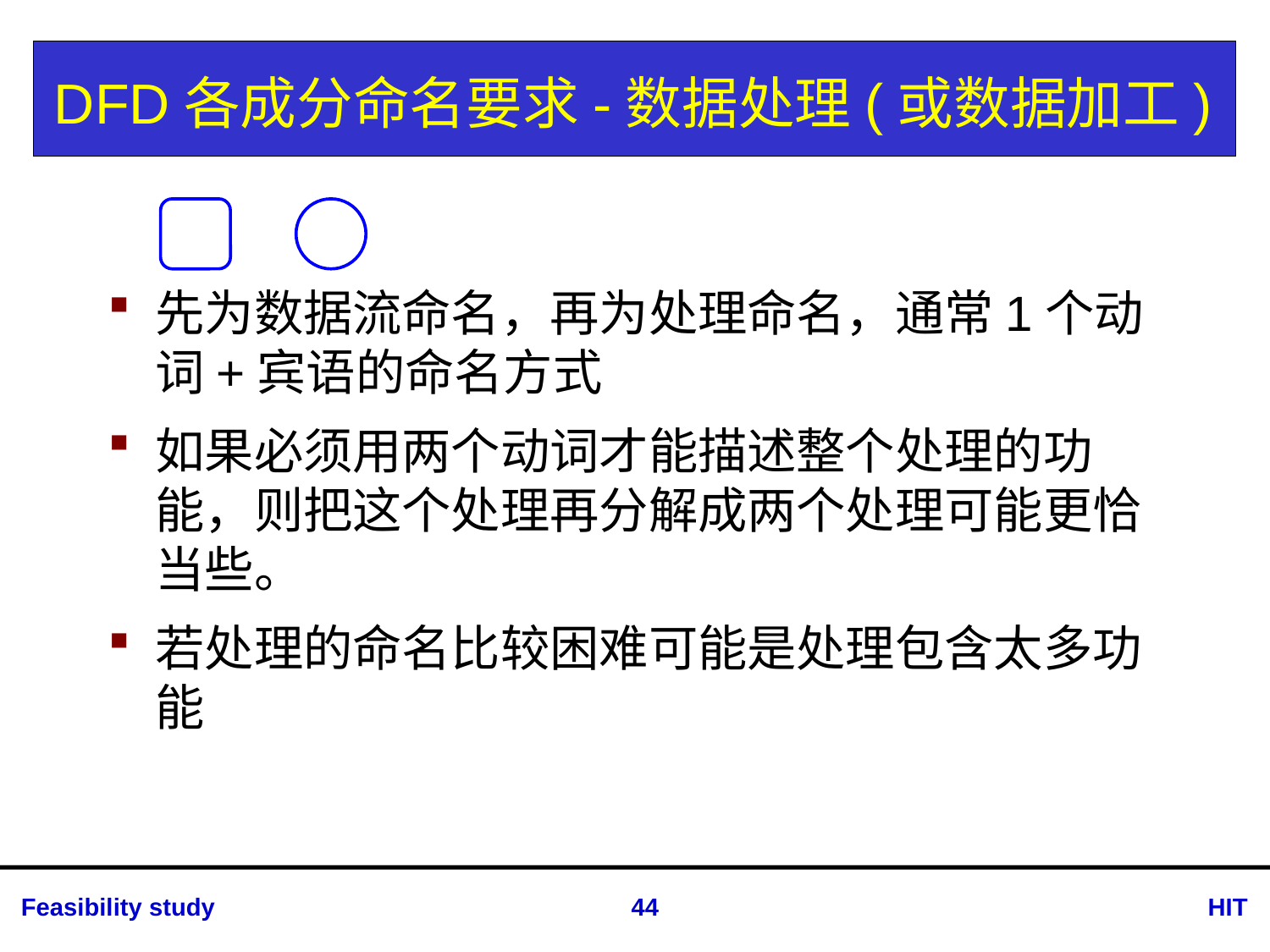

# DFD各成分命名要求-数据处理(或数据加工)

先为数据流命名，再为处理命名，通常1个动词+宾语的命名方式
如果必须用两个动词才能描述整个处理的功能，则把这个处理再分解成两个处理可能更恰当些。
若处理的命名比较困难可能是处理包含太多功能